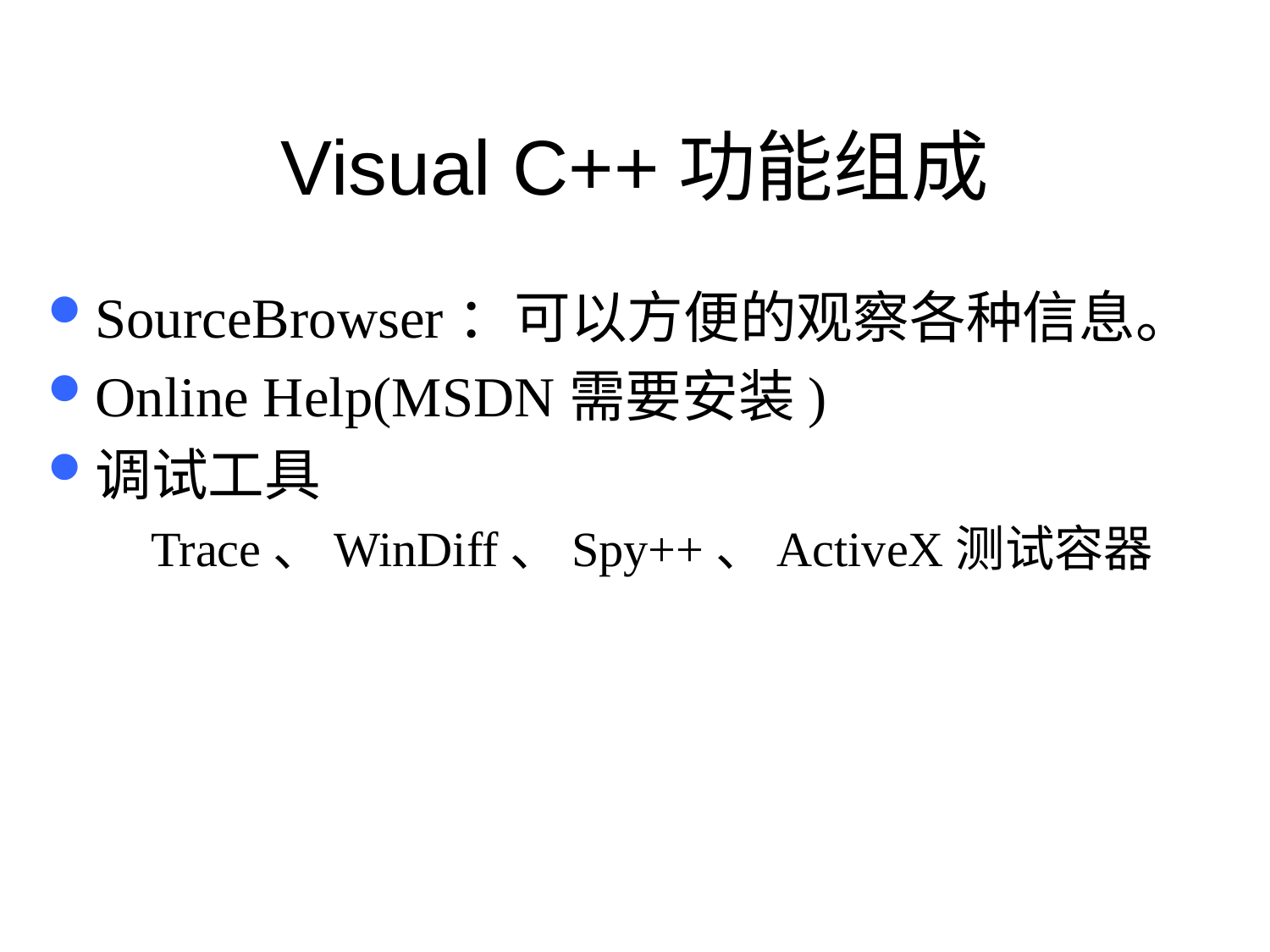

# Visual C++功能组成
SourceBrowser：可以方便的观察各种信息。
Online Help(MSDN需要安装)
调试工具
Trace、WinDiff、Spy++、ActiveX测试容器
6